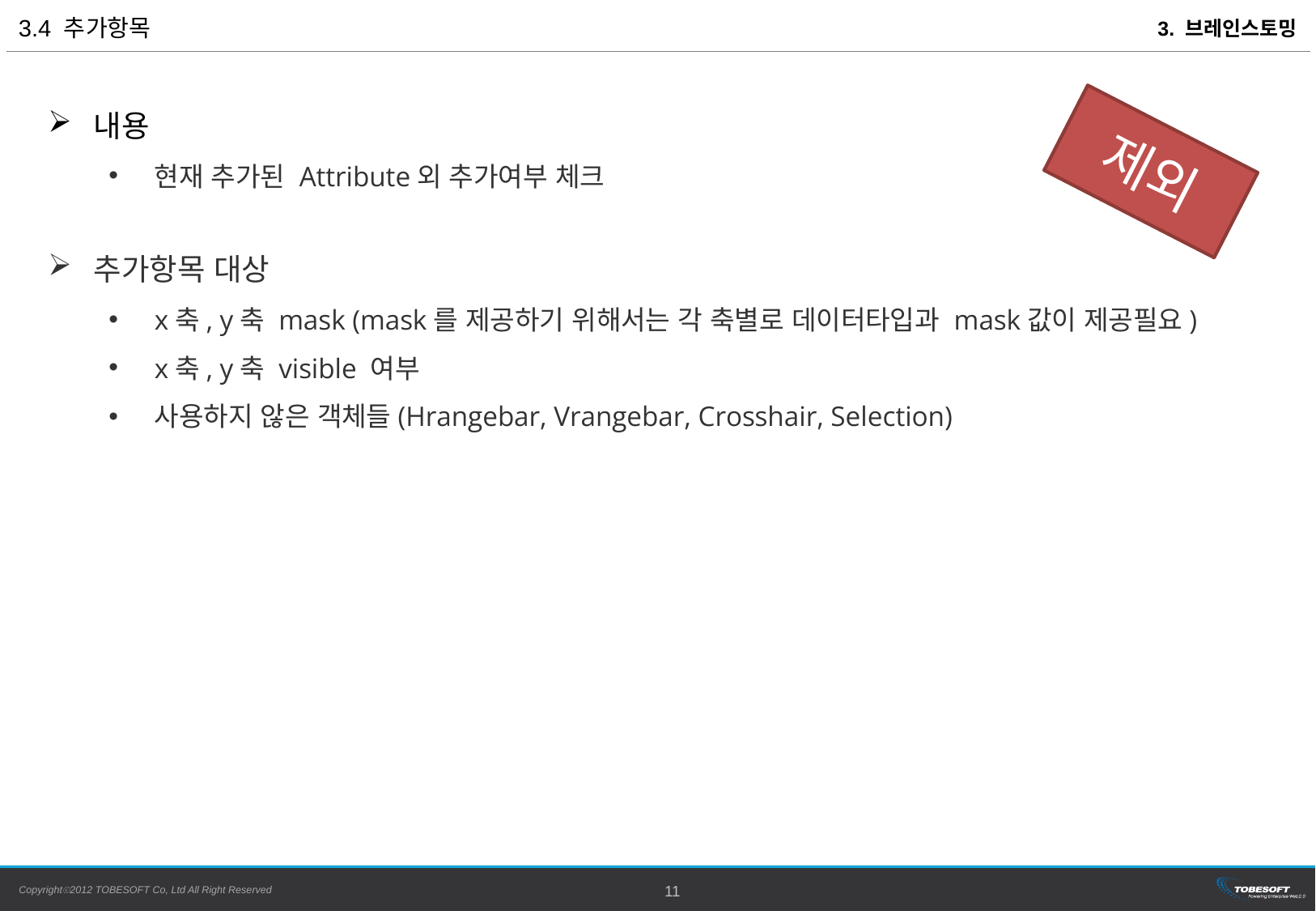

3.4 추가항목
3. 브레인스토밍
내용
현재 추가된 Attribute외 추가여부 체크

제외
추가항목 대상
x축, y축 mask (mask를 제공하기 위해서는 각 축별로 데이터타입과 mask값이 제공필요)
x축, y축 visible 여부
사용하지 않은 객체들(Hrangebar, Vrangebar, Crosshair, Selection)